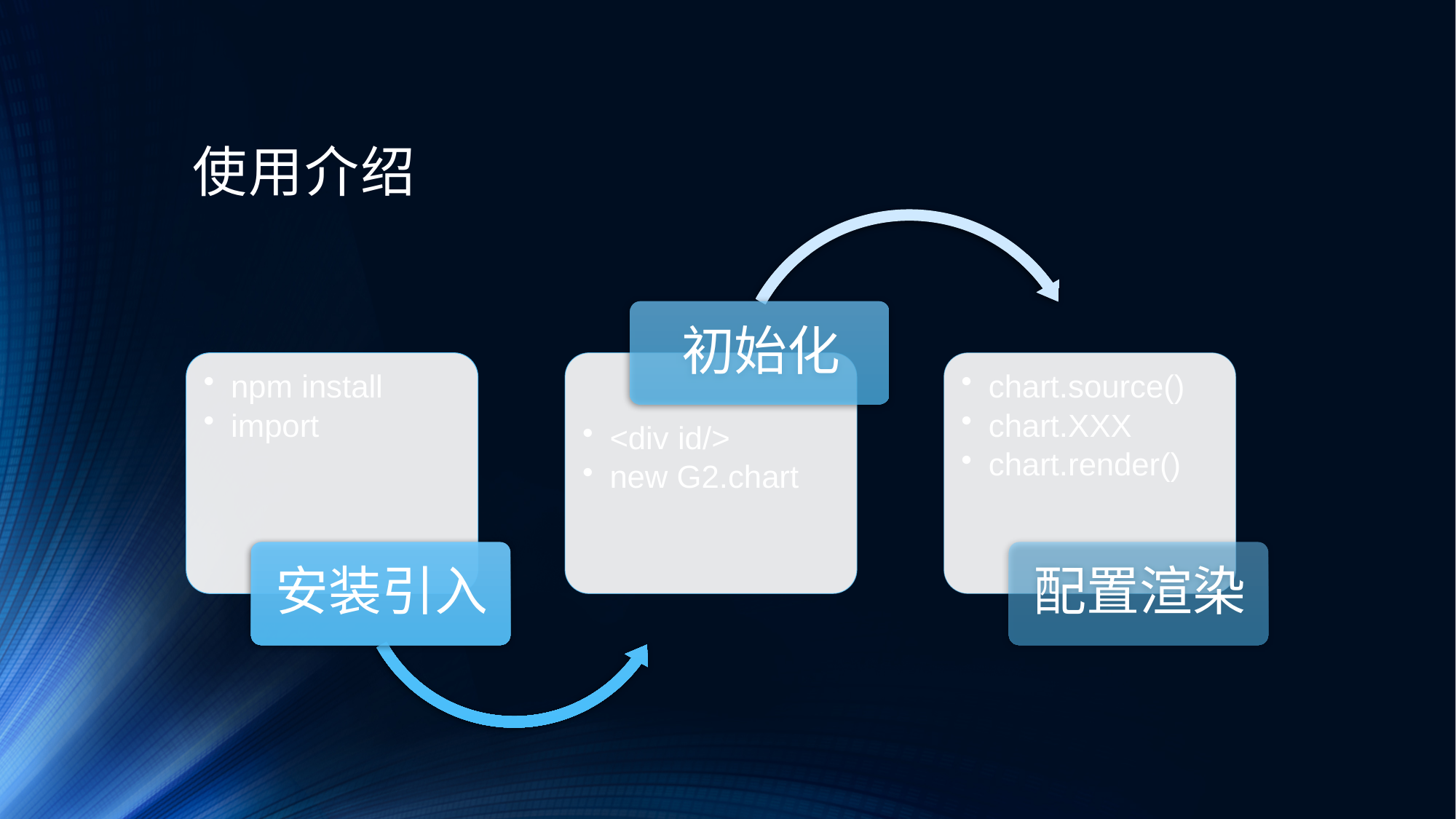

# 使用介绍
npm install
import
安装引入
<div id/>
new G2.chart
初始化
chart.source()
chart.XXX
chart.render()
配置渲染